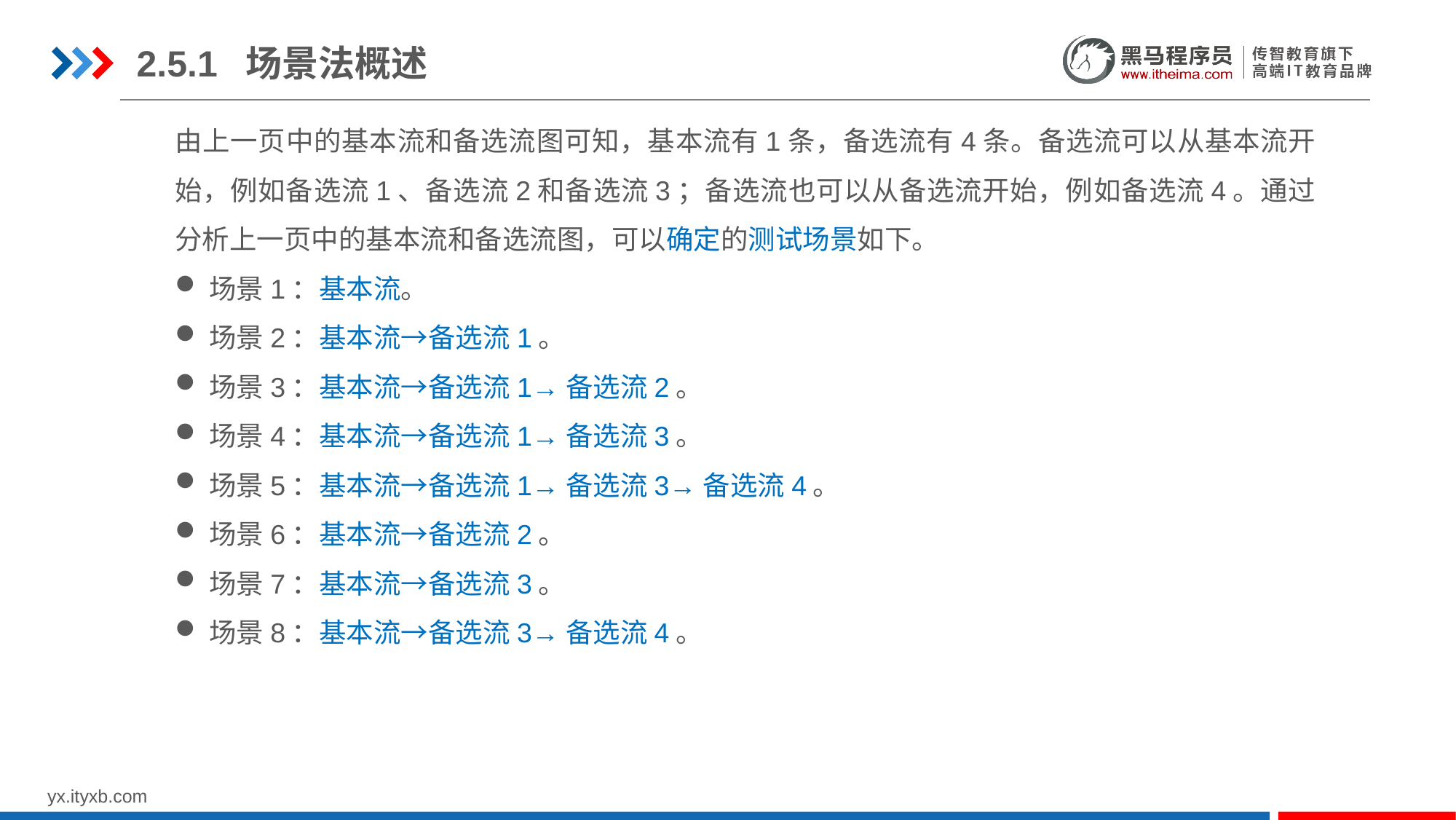

2.5.1	场景法概述
由上一页中的基本流和备选流图可知，基本流有1条，备选流有4条。备选流可以从基本流开始，例如备选流1、备选流2和备选流3；备选流也可以从备选流开始，例如备选流4。通过分析上一页中的基本流和备选流图，可以确定的测试场景如下。
场景1：基本流。
场景2：基本流→备选流1。
场景3：基本流→备选流1→备选流2。
场景4：基本流→备选流1→备选流3。
场景5：基本流→备选流1→备选流3→备选流4。
场景6：基本流→备选流2。
场景7：基本流→备选流3。
场景8：基本流→备选流3→备选流4。